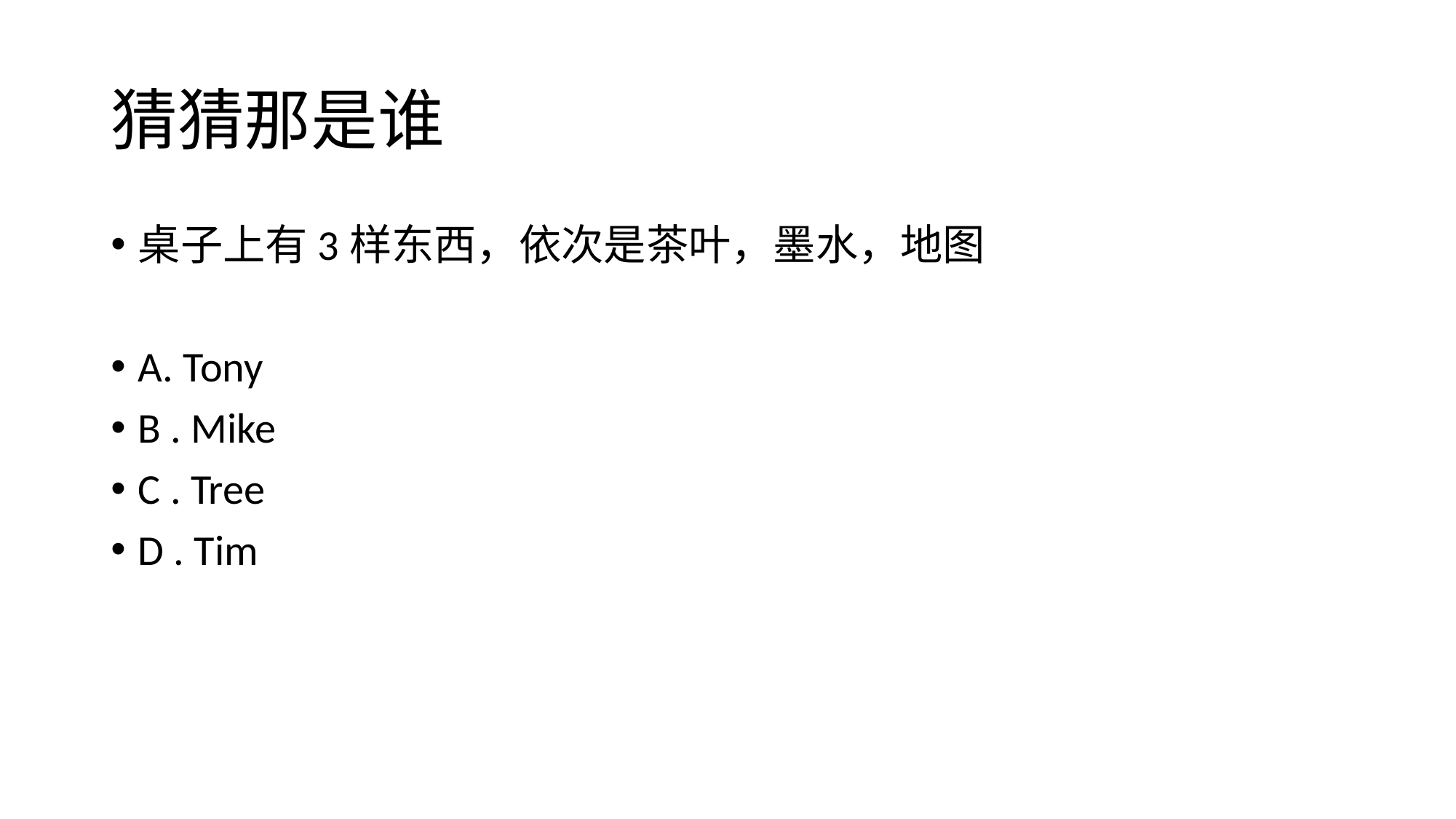

# 猜猜那是谁
桌子上有3样东西，依次是茶叶，墨水，地图

A. Tony
B . Mike
C . Tree
D . Tim